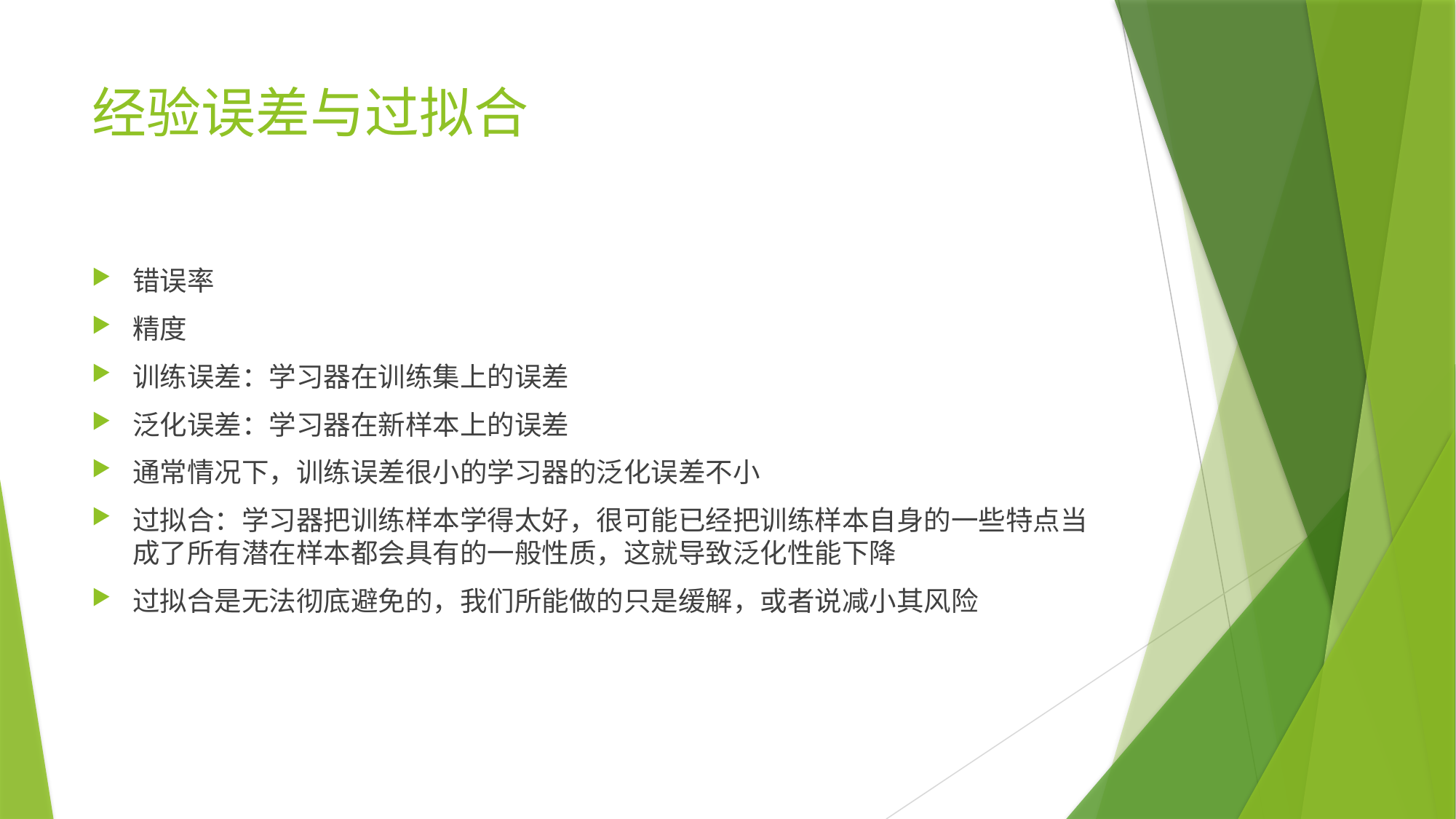

# 经验误差与过拟合
错误率
精度
训练误差：学习器在训练集上的误差
泛化误差：学习器在新样本上的误差
通常情况下，训练误差很小的学习器的泛化误差不小
过拟合：学习器把训练样本学得太好，很可能已经把训练样本自身的一些特点当成了所有潜在样本都会具有的一般性质，这就导致泛化性能下降
过拟合是无法彻底避免的，我们所能做的只是缓解，或者说减小其风险